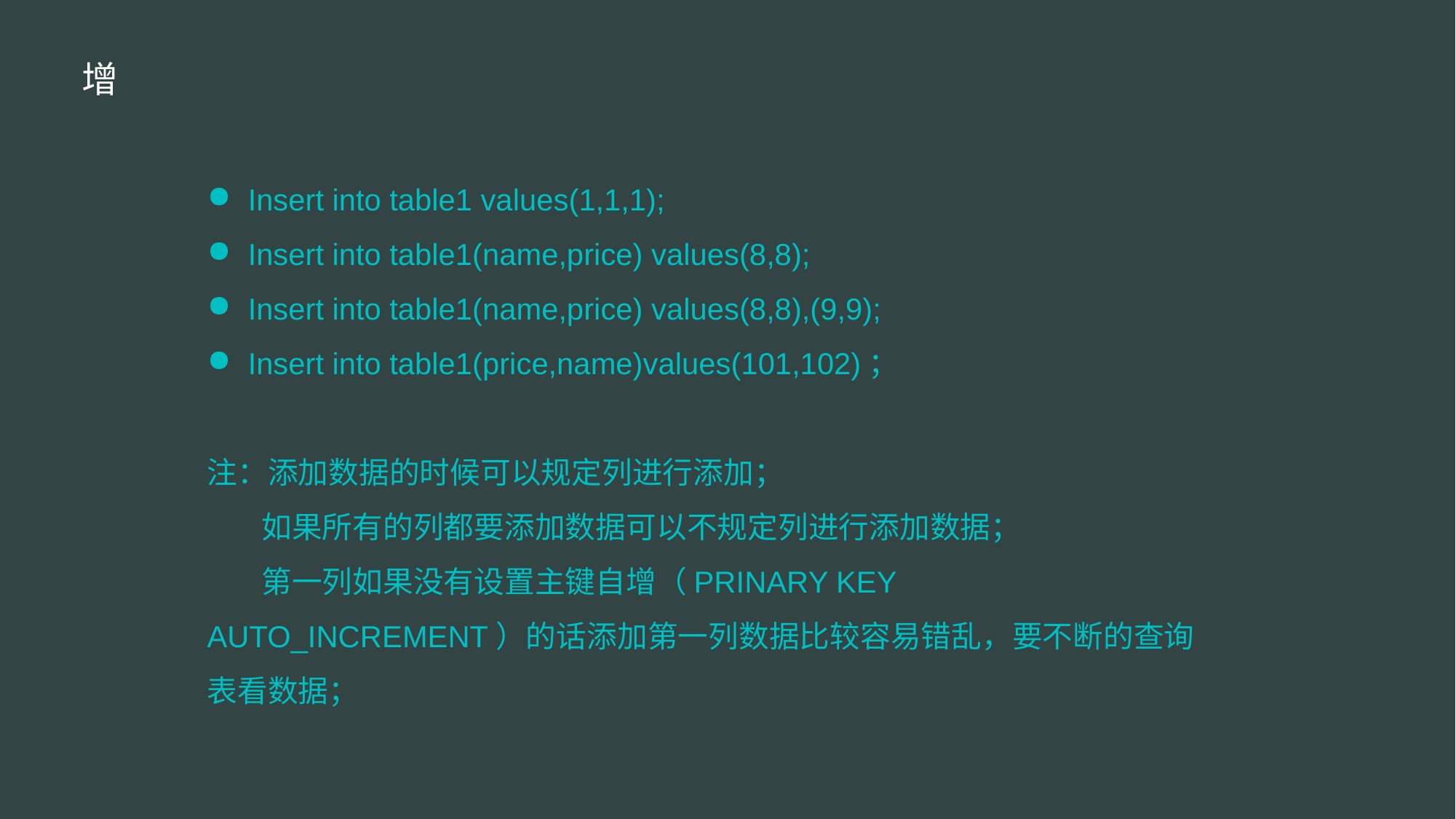

增
Insert into table1 values(1,1,1);
Insert into table1(name,price) values(8,8);
Insert into table1(name,price) values(8,8),(9,9);
Insert into table1(price,name)values(101,102)；

注：添加数据的时候可以规定列进行添加；
       如果所有的列都要添加数据可以不规定列进行添加数据；
       第一列如果没有设置主键自增（PRINARY KEY AUTO_INCREMENT）的话添加第一列数据比较容易错乱，要不断的查询表看数据；